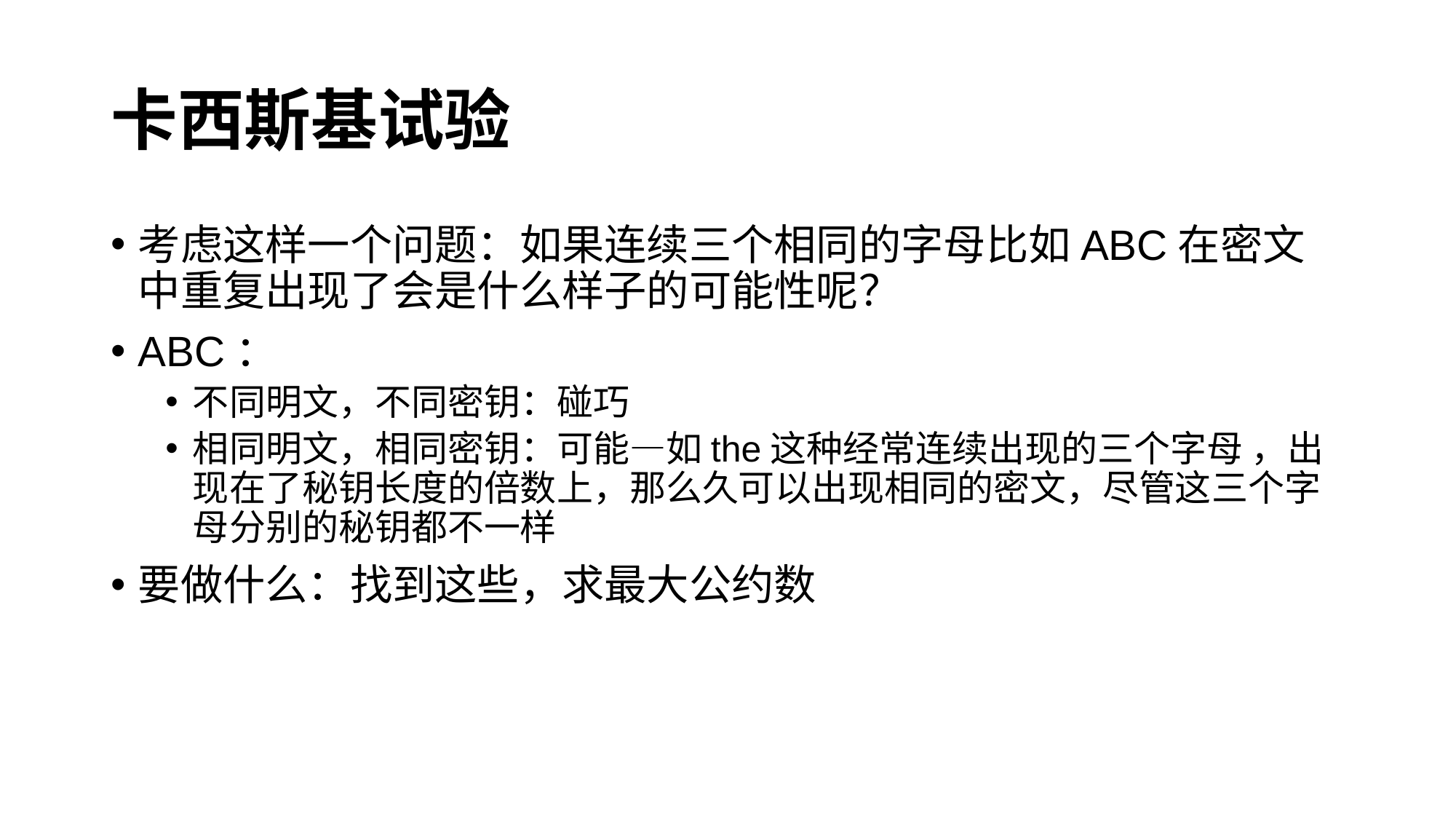

# 卡西斯基试验
考虑这样一个问题：如果连续三个相同的字母比如ABC在密文中重复出现了会是什么样子的可能性呢？
ABC：
不同明文，不同密钥：碰巧
相同明文，相同密钥：可能—如the这种经常连续出现的三个字母 ，出现在了秘钥长度的倍数上，那么久可以出现相同的密文，尽管这三个字母分别的秘钥都不一样
要做什么：找到这些，求最大公约数